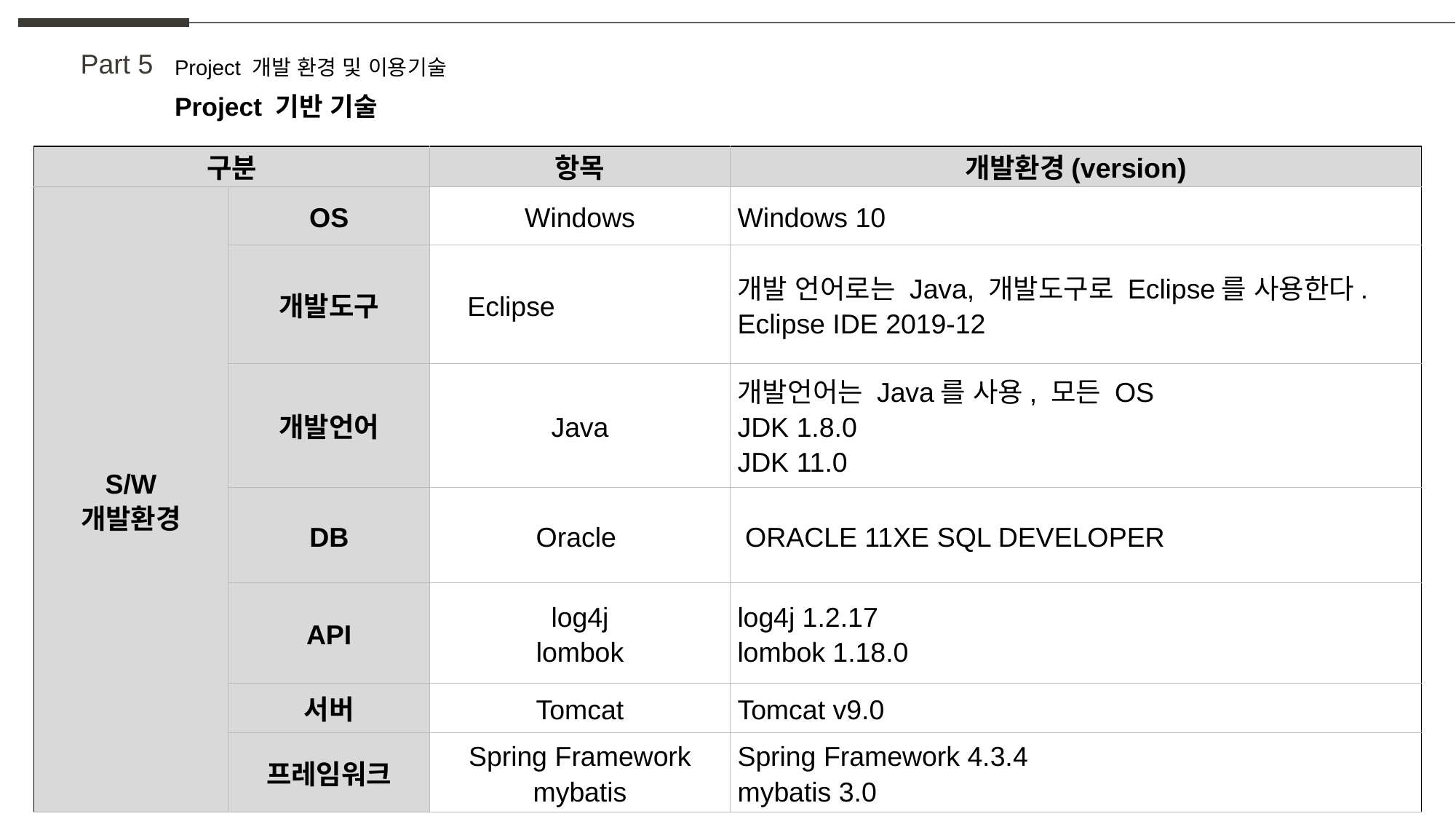

Part 5
Project 개발 환경 및 이용기술
Project 기반 기술
| 구분 |  | 항목 | 개발환경(version) |
| --- | --- | --- | --- |
| S/W 개발환경 | OS | Windows | Windows 10 |
|  | 개발도구 | Eclipse | 개발 언어로는 Java, 개발도구로 Eclipse를 사용한다. Eclipse IDE 2019-12 |
|  | 개발언어 | Java | 개발언어는 Java를 사용, 모든 OS JDK 1.8.0 JDK 11.0 |
|  | DB | Oracle | ORACLE 11XE SQL DEVELOPER |
|  | API | log4j lombok | log4j 1.2.17 lombok 1.18.0 |
|  | 서버 | Tomcat | Tomcat v9.0 |
|  | 프레임워크 | Spring Framework mybatis | Spring Framework 4.3.4 mybatis 3.0 |
주제를 입력하세요
| 구분 | 추진항목 |  | 추진일정 |  |  |  |  |  |  |  |  |  |  |  |  |  |  |  |  |  |  |  |  |  |  |  |  |  |  |  |  |  |
| --- | --- | --- | --- | --- | --- | --- | --- | --- | --- | --- | --- | --- | --- | --- | --- | --- | --- | --- | --- | --- | --- | --- | --- | --- | --- | --- | --- | --- | --- | --- | --- | --- |
|  |  |  | 1주차 |  |  |  |  | 2주차 |  |  |  |  | 3주차 |  |  |  |  | 4주차 |  |  |  |  | 5주차 |  |  |  |  | 6주차 |  |  |  |  |
|  |  |  | 6/20 | 6/ 21 | 6 /22 | 6/ 23 | 6 /24 | 6/ 27 | 6/ 28 | 6/ 29 | 6/ 30 | 7/ 1 | 7 4 | 7/ 5 | 7/ 6 | 7/ 7 | 7/ 8 | 7/ 11 | 7/ 12 | 7/ 13 | 7/ 14 | 7/ 15 | 7/ 118 | 7/ 19 | 7/ 20 | 7/ 21 | 7/ 22 | 7/ 25 | 7/ 26 | 7/ 27 | 7/ 28 | 7/ 29 |
| 계획 | 1.1 | 기능 요구사항 도출 |  |  |  |  |  |  |  |  |  |  |  |  |  |  |  |  |  |  |  |  |  |  |  |  |  |  |  |  |  |  |
|  | 1.2 | 프로젝트 제안서 작성 |  |  |  |  |  |  |  |  |  |  |  |  |  |  |  |  |  |  |  |  |  |  |  |  |  |  |  |  |  |  |
|  | 1.3 | 자료 조사 및 요구사항 정리 |  |  |  |  |  |  |  |  |  |  |  |  |  |  |  |  |  |  |  |  |  |  |  |  |  |  |  |  |  |  |
| 분석 설계 | 3.1 | 프로젝트 설계 |  |  |  |  |  |  |  |  |  |  |  |  |  |  |  |  |  |  |  |  |  |  |  |  |  |  |  |  |  |  |
|  | 3.2 | 프로그램 설계 |  |  |  |  |  |  |  |  |  |  |  |  |  |  |  |  |  |  |  |  |  |  |  |  |  |  |  |  |  |  |
|  | 3.3 | 데이터베이스 설계 |  |  |  |  |  |  |  |  |  |  |  |  |  |  |  |  |  |  |  |  |  |  |  |  |  |  |  |  |  |  |
|  | 3.4 | 서버 설계 |  |  |  |  |  |  |  |  |  |  |  |  |  |  |  |  |  |  |  |  |  |  |  |  |  |  |  |  |  |  |
|  | 3.5 | 웹 페이지 설계 |  |  |  |  |  |  |  |  |  |  |  |  |  |  |  |  |  |  |  |  |  |  |  |  |  |  |  |  |  |  |
| 개발 | 4.1 | 웹 서버 개발 |  |  |  |  |  |  |  |  |  |  |  |  |  |  |  |  |  |  |  |  |  |  |  |  |  |  |  |  |  |  |
|  | 4.2 | 프로그램 개발 |  |  |  |  |  |  |  |  |  |  |  |  |  |  |  |  |  |  |  |  |  |  |  |  |  |  |  |  |  |  |
|  | 4.3 | 데이터베이스 구축 |  |  |  |  |  |  |  |  |  |  |  |  |  |  |  |  |  |  |  |  |  |  |  |  |  |  |  |  |  |  |
|  | 4.4 | 웹 페이지 개발 |  |  |  |  |  |  |  |  |  |  |  |  |  |  |  |  |  |  |  |  |  |  |  |  |  |  |  |  |  |  |
| 테스 트 | 5.1 | 단위 테스트 |  |  |  |  |  |  |  |  |  |  |  |  |  |  |  |  |  |  |  |  |  |  |  |  |  |  |  |  |  |  |
|  | 5.2 | 유저빌리티 테스트 |  |  |  |  |  |  |  |  |  |  |  |  |  |  |  |  |  |  |  |  |  |  |  |  |  |  |  |  |  |  |
|  | 5.3 | 통합 테스트 |  |  |  |  |  |  |  |  |  |  |  |  |  |  |  |  |  |  |  |  |  |  |  |  |  |  |  |  |  |  |
| 종료 | 6.1 | 프로젝트 완료 보고서 작성 |  |  |  |  |  |  |  |  |  |  |  |  |  |  |  |  |  |  |  |  |  |  |  |  |  |  |  |  |  |  |